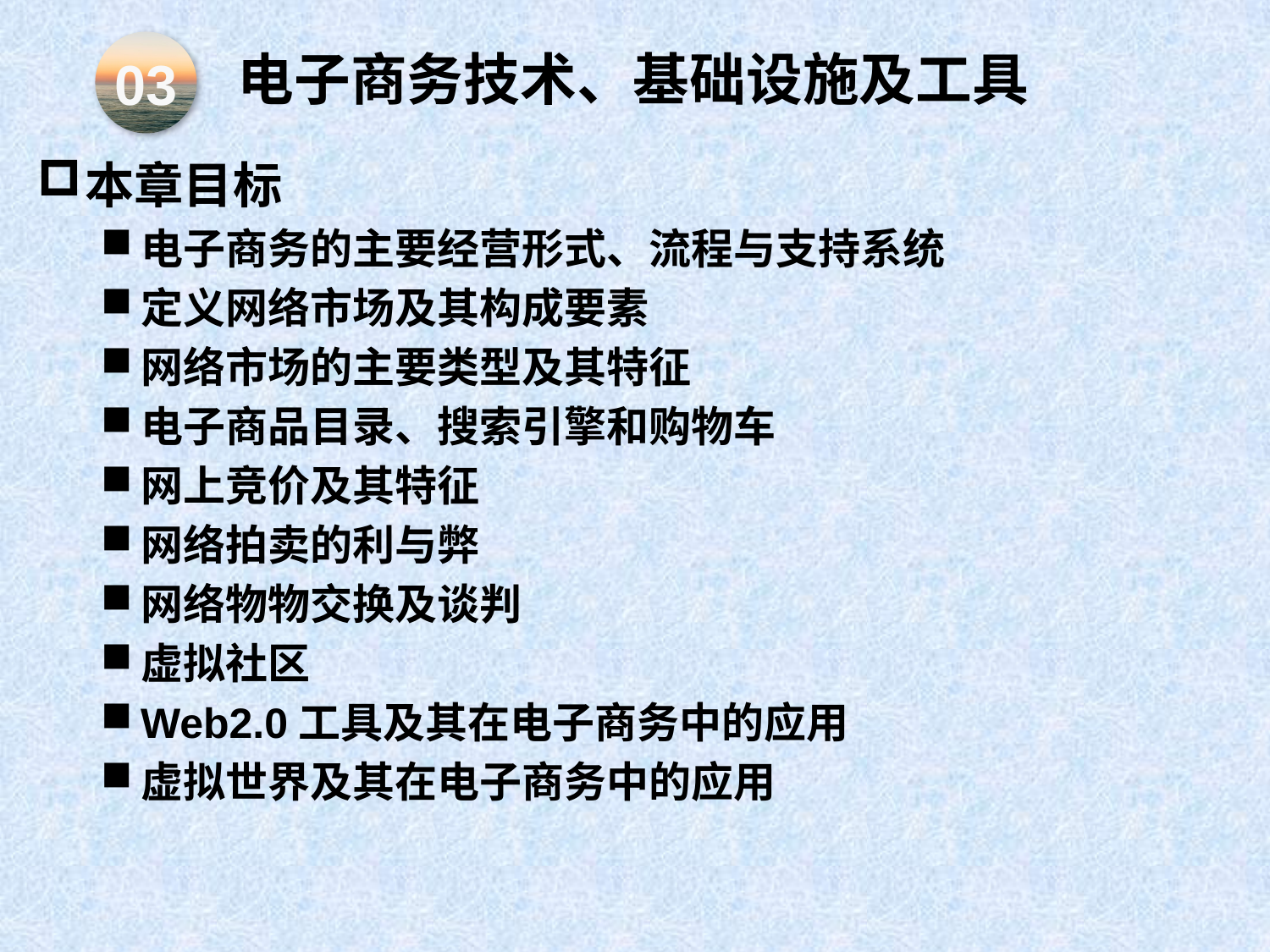

# 电子商务技术、基础设施及工具
03
本章目标
电子商务的主要经营形式、流程与支持系统
定义网络市场及其构成要素
网络市场的主要类型及其特征
电子商品目录、搜索引擎和购物车
网上竞价及其特征
网络拍卖的利与弊
网络物物交换及谈判
虚拟社区
Web2.0工具及其在电子商务中的应用
虚拟世界及其在电子商务中的应用